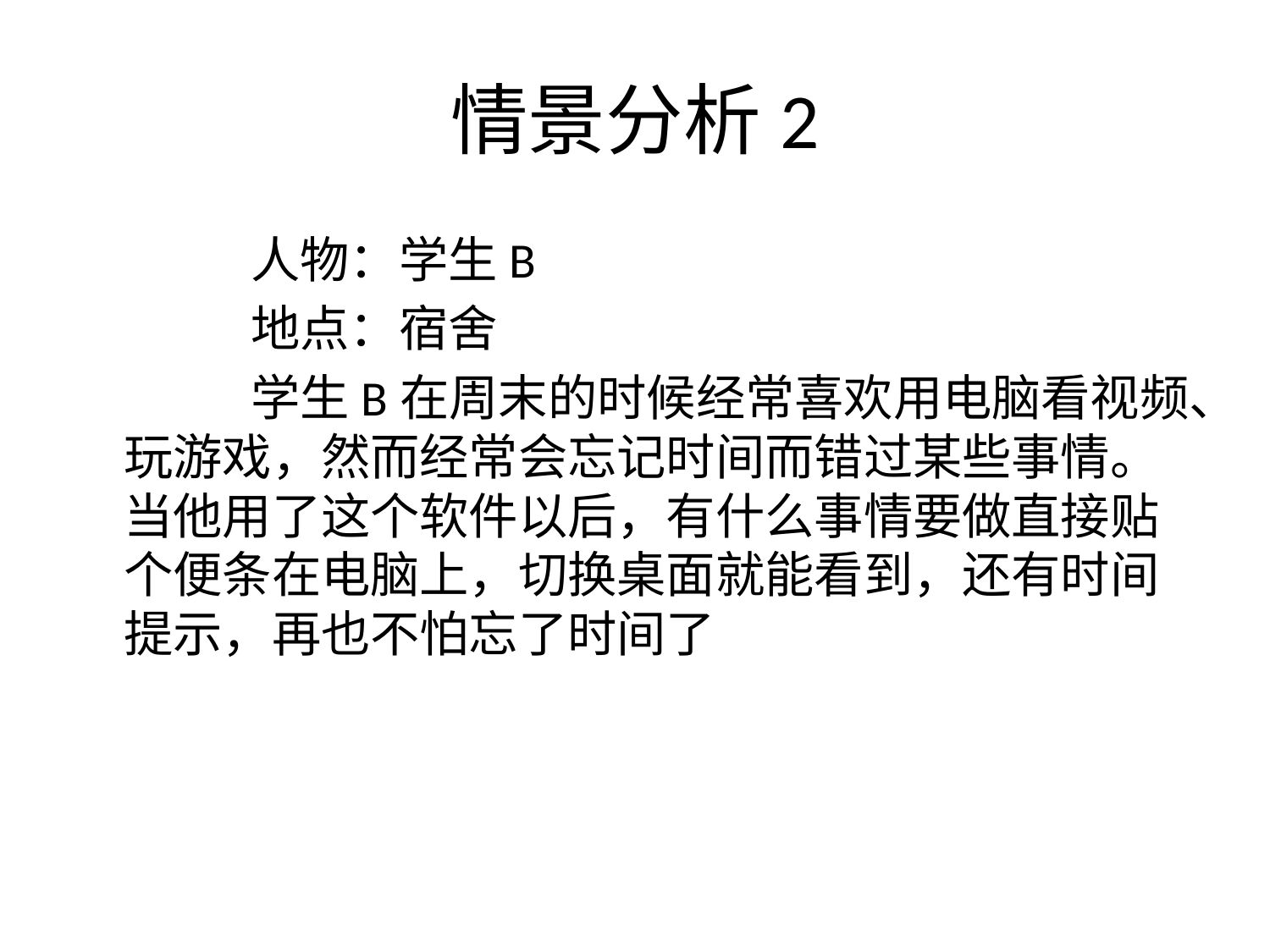

# 情景分析2
		人物：学生B
		地点：宿舍
		学生B在周末的时候经常喜欢用电脑看视频、玩游戏，然而经常会忘记时间而错过某些事情。当他用了这个软件以后，有什么事情要做直接贴个便条在电脑上，切换桌面就能看到，还有时间提示，再也不怕忘了时间了